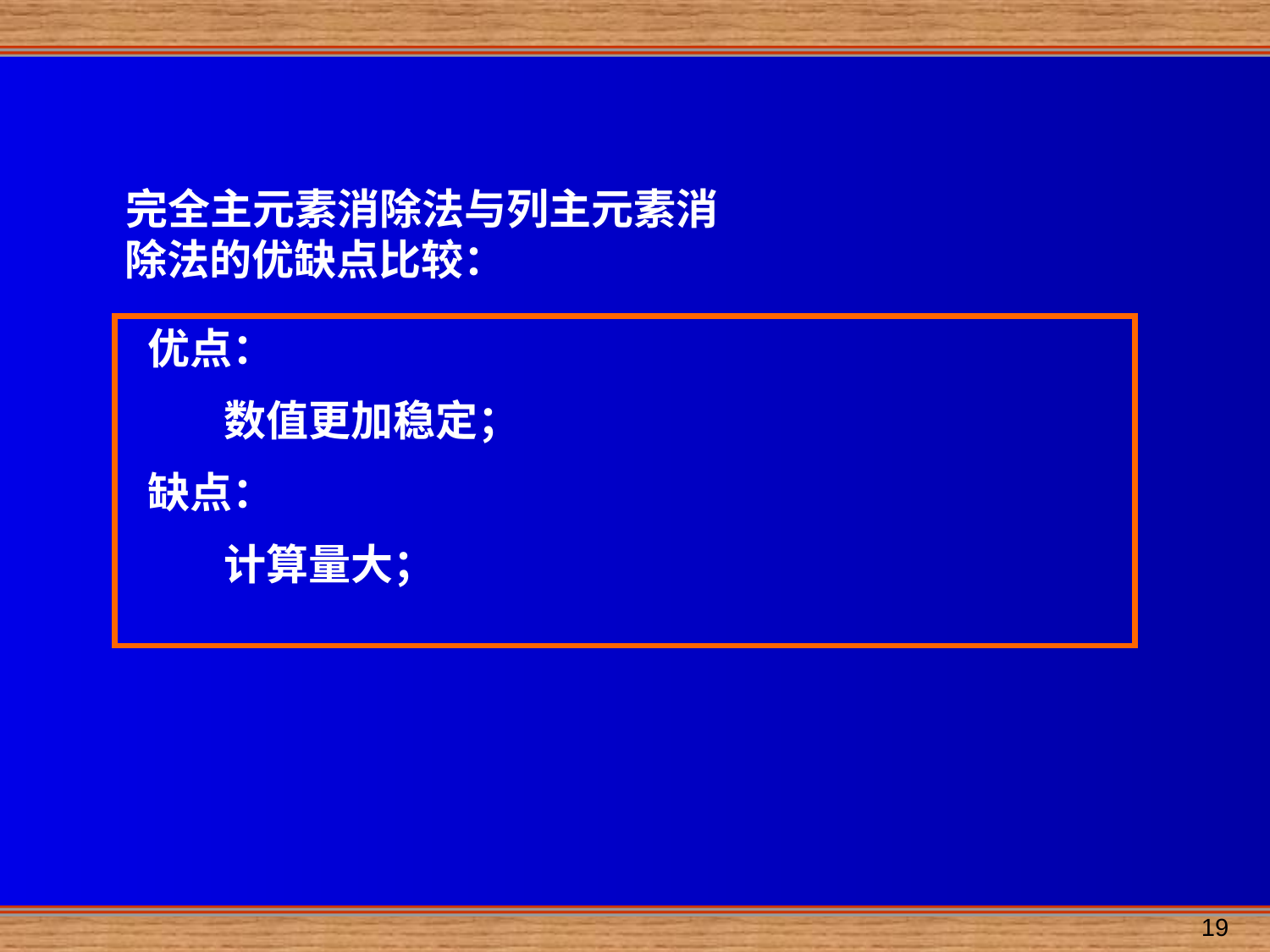

完全主元素消除法与列主元素消除法的优缺点比较：

优点：
       数值更加稳定；
缺点：
       计算量大；